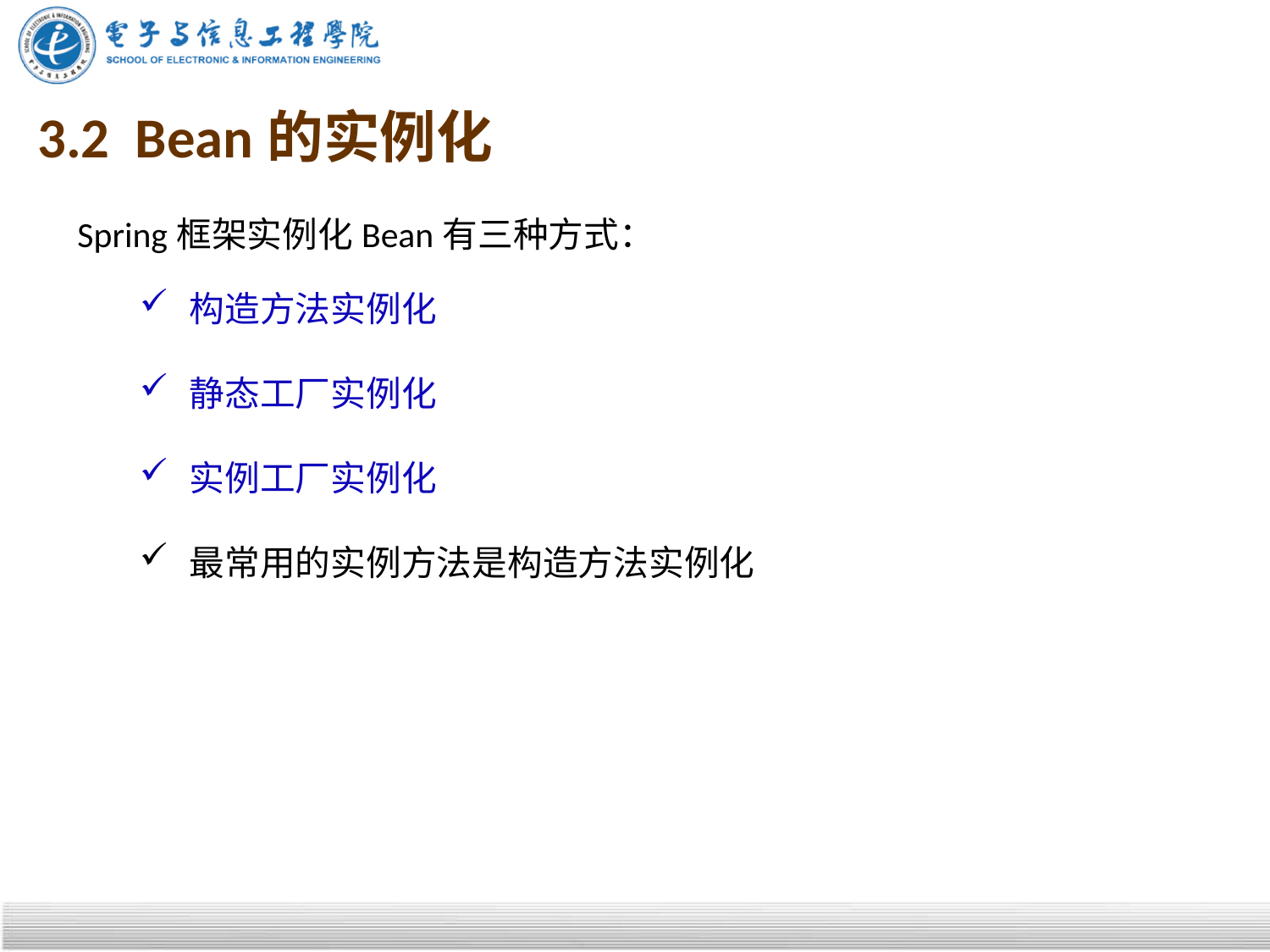

# 3.2  Bean的实例化
Spring框架实例化Bean有三种方式：
构造方法实例化
静态工厂实例化
实例工厂实例化
最常用的实例方法是构造方法实例化